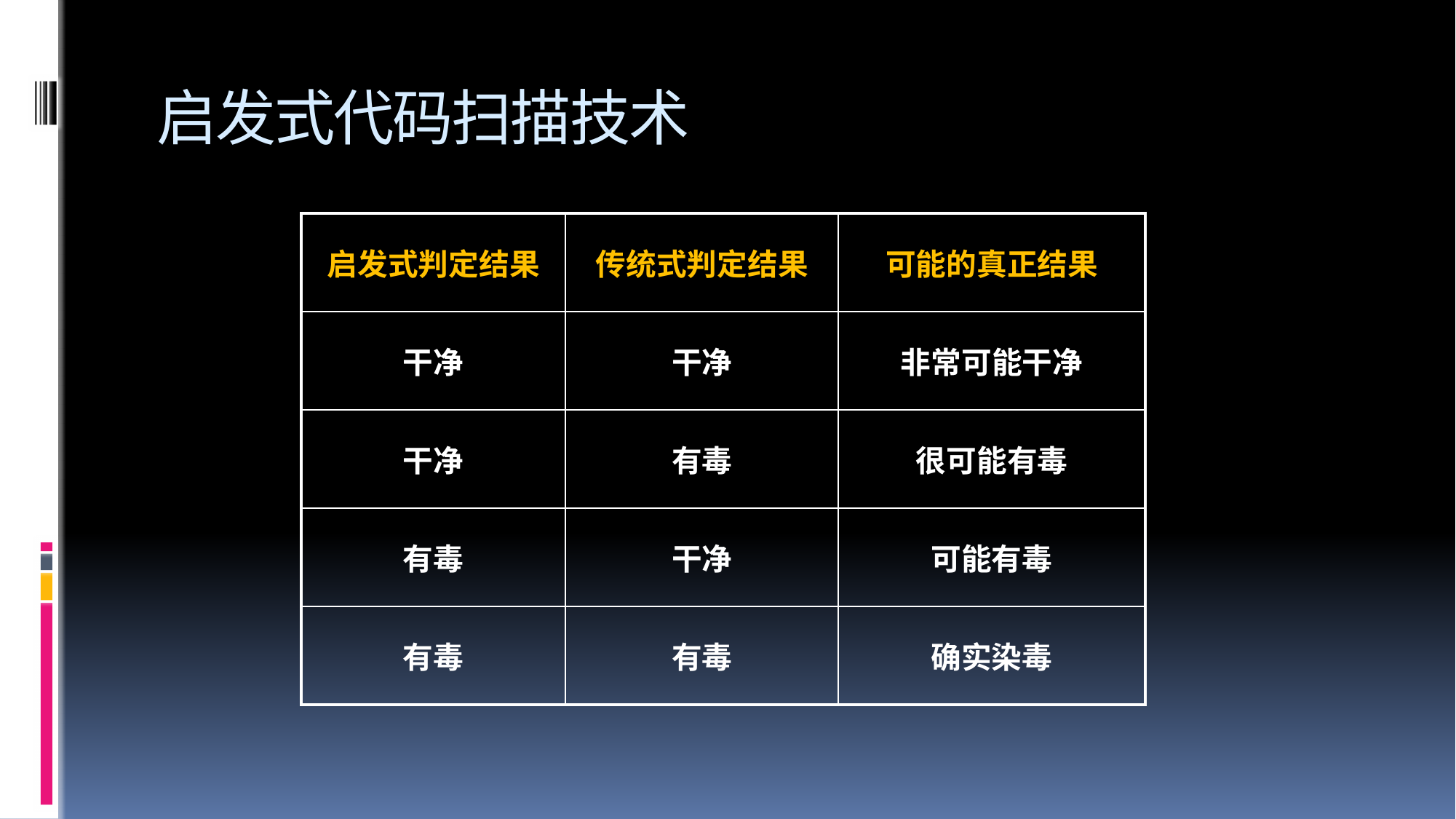

# 启发式代码扫描技术
| 启发式判定结果 | 传统式判定结果 | 可能的真正结果 |
| --- | --- | --- |
| 干净 | 干净 | 非常可能干净 |
| 干净 | 有毒 | 很可能有毒 |
| 有毒 | 干净 | 可能有毒 |
| 有毒 | 有毒 | 确实染毒 |